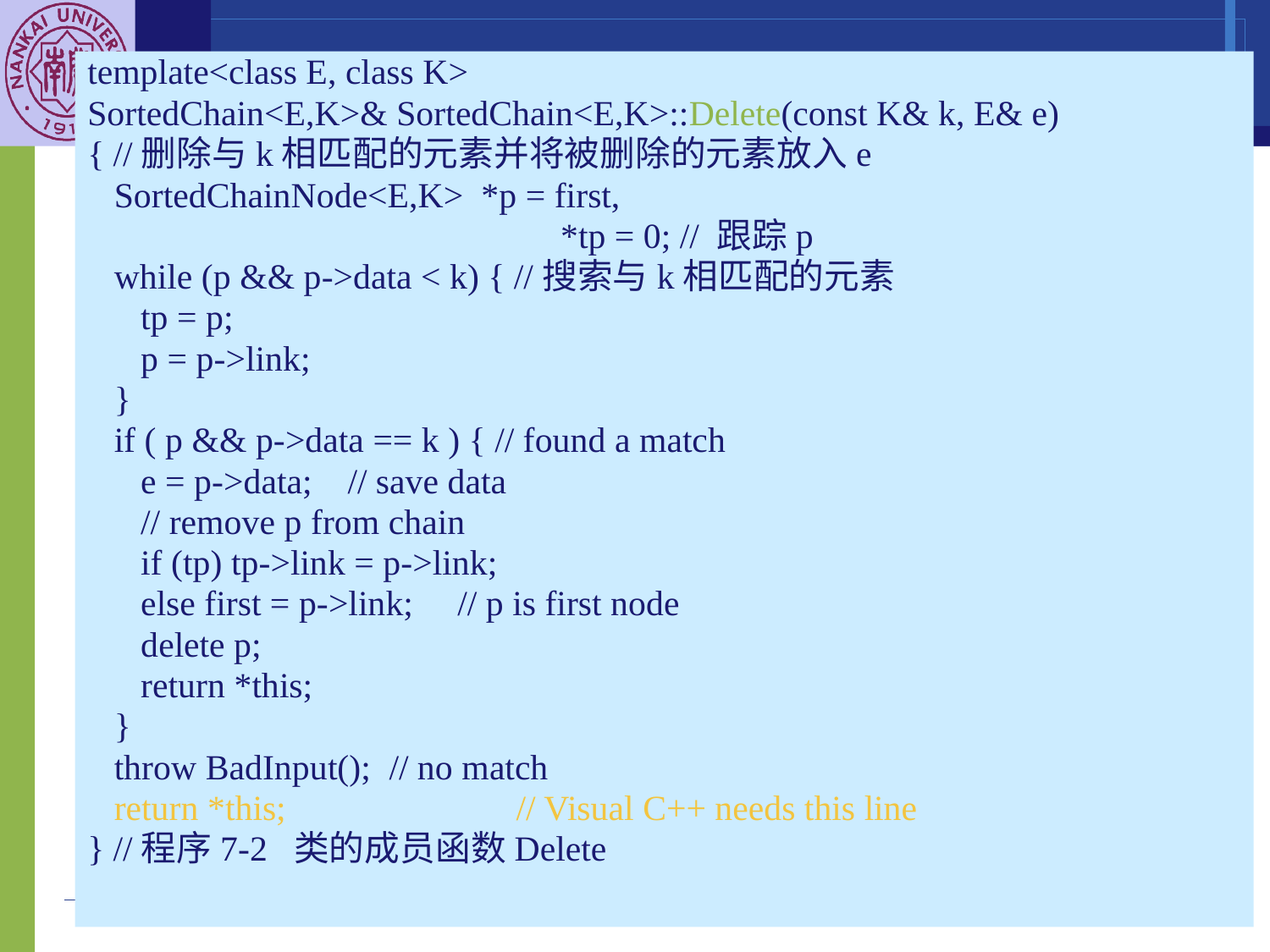

7.2	Linear List Representation
template<class E, class K>
SortedChain<E,K>& SortedChain<E,K>::Delete(const K& k, E& e)
{ //删除与k相匹配的元素并将被删除的元素放入e
   SortedChainNode<E,K>  *p = first,
				     *tp = 0; // 跟踪p
   while (p && p->data < k) { //搜索与k相匹配的元素
      tp = p;
      p = p->link;
   }
   if ( p && p->data == k ) { // found a match
      e = p->data;    // save data
      // remove p from chain
      if (tp) tp->link = p->link;
      else first = p->link;     // p is first node
      delete p;
      return *this;
   }
   throw BadInput();  	// no match
   return *this;            	// Visual C++ needs this line
} //程序7-2  类的成员函数Delete
18